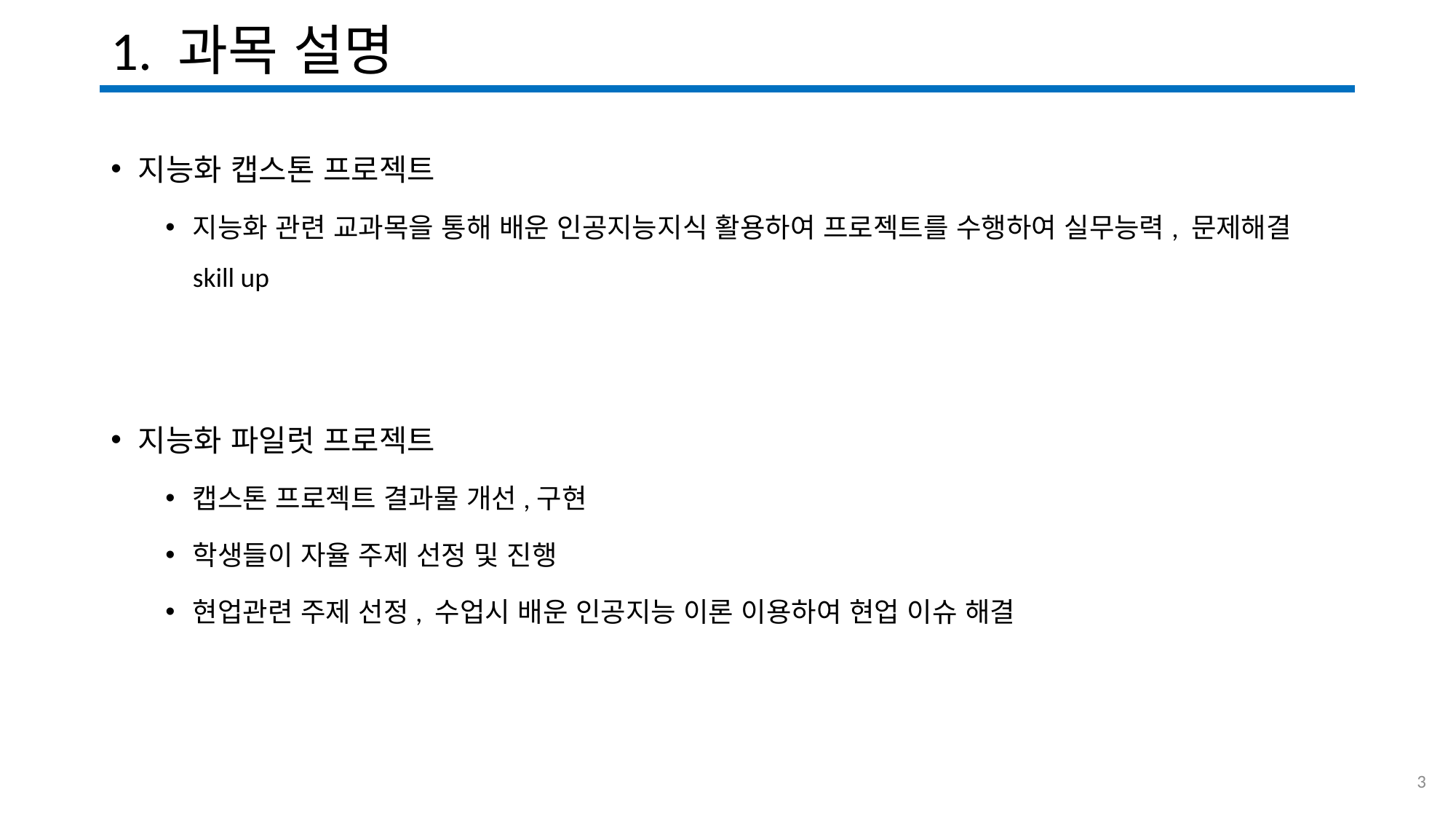

# 1. 과목 설명
지능화 캡스톤 프로젝트
지능화 관련 교과목을 통해 배운 인공지능지식 활용하여 프로젝트를 수행하여 실무능력, 문제해결 skill up

지능화 파일럿 프로젝트
캡스톤 프로젝트 결과물 개선,구현
학생들이 자율 주제 선정 및 진행
현업관련 주제 선정, 수업시 배운 인공지능 이론 이용하여 현업 이슈 해결
3